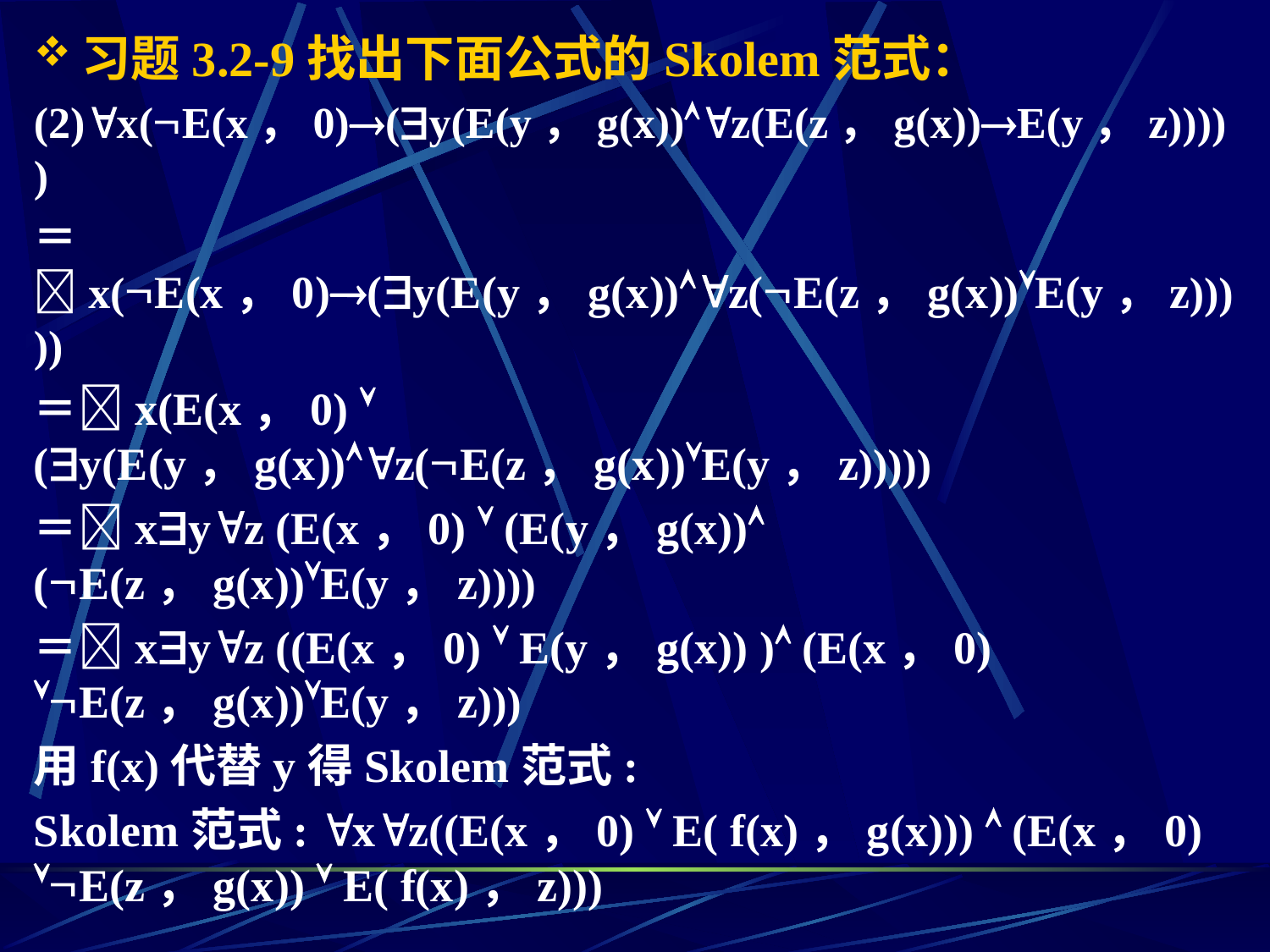

习题3.2-9找出下面公式的Skolem范式：
(2)∀x(¬E(x，0)→(∃y(E(y，g(x))∧∀z(E(z，g(x))→E(y，z)))))
＝∀x(¬E(x，0)→(∃y(E(y，g(x))∧∀z(¬E(z，g(x))∨E(y，z)))))
＝∀x(E(x，0) ∨ (∃y(E(y，g(x))∧∀z(¬E(z，g(x))∨E(y，z)))))
＝∀x∃y∀z (E(x，0) ∨ (E(y，g(x))∧ (¬E(z，g(x))∨E(y，z))))
＝∀x∃y∀z ((E(x，0) ∨ E(y，g(x)) )∧ (E(x，0) ∨¬E(z，g(x))∨E(y，z)))
用f(x)代替y得Skolem范式:
Skolem范式: ∀x∀z((E(x，0) ∨ E( f(x)，g(x))) ∧ (E(x，0) ∨¬E(z，g(x)) ∨ E( f(x)，z)))